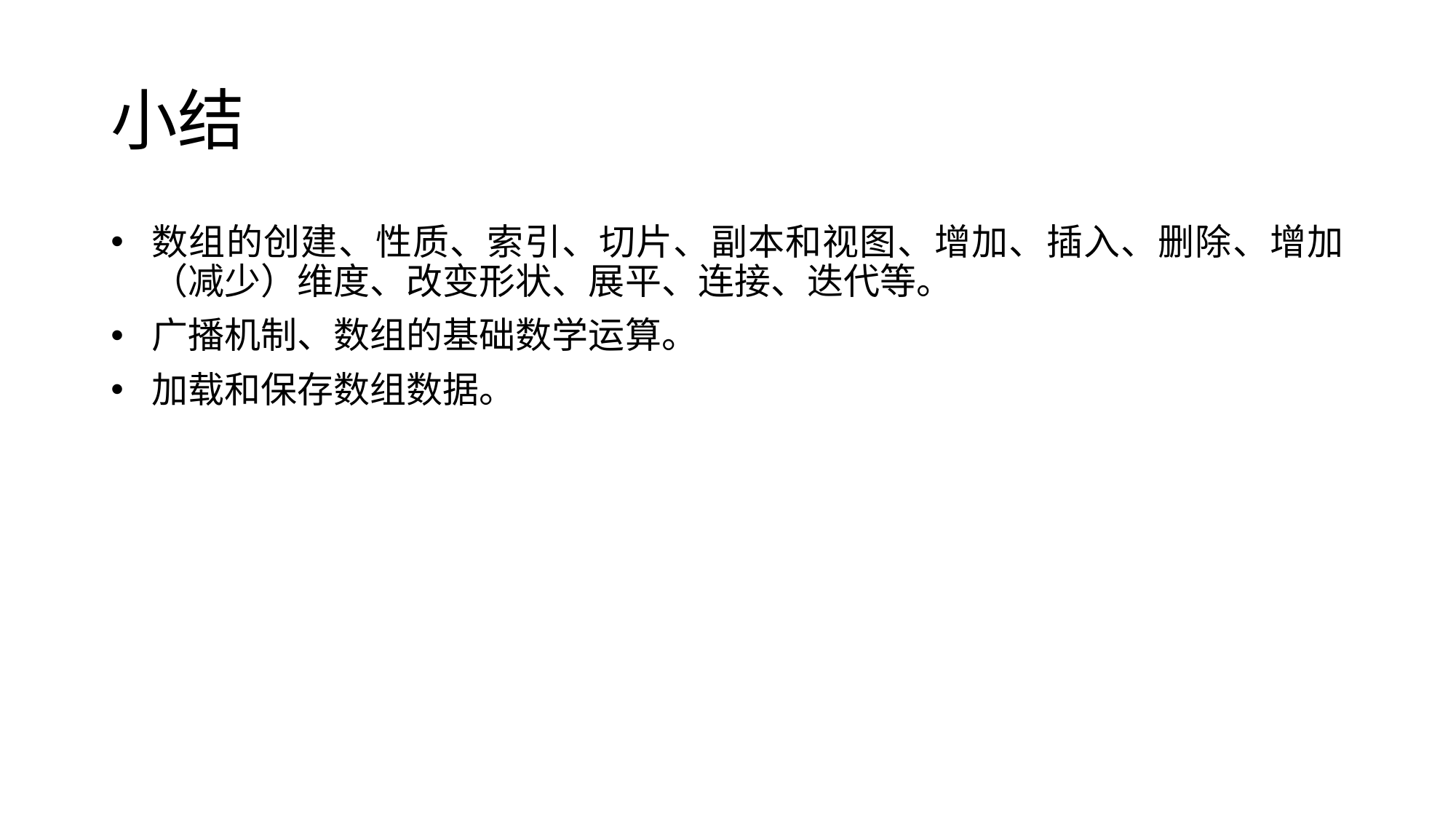

# 小结
数组的创建、性质、索引、切片、副本和视图、增加、插入、删除、增加（减少）维度、改变形状、展平、连接、迭代等。
广播机制、数组的基础数学运算。
加载和保存数组数据。